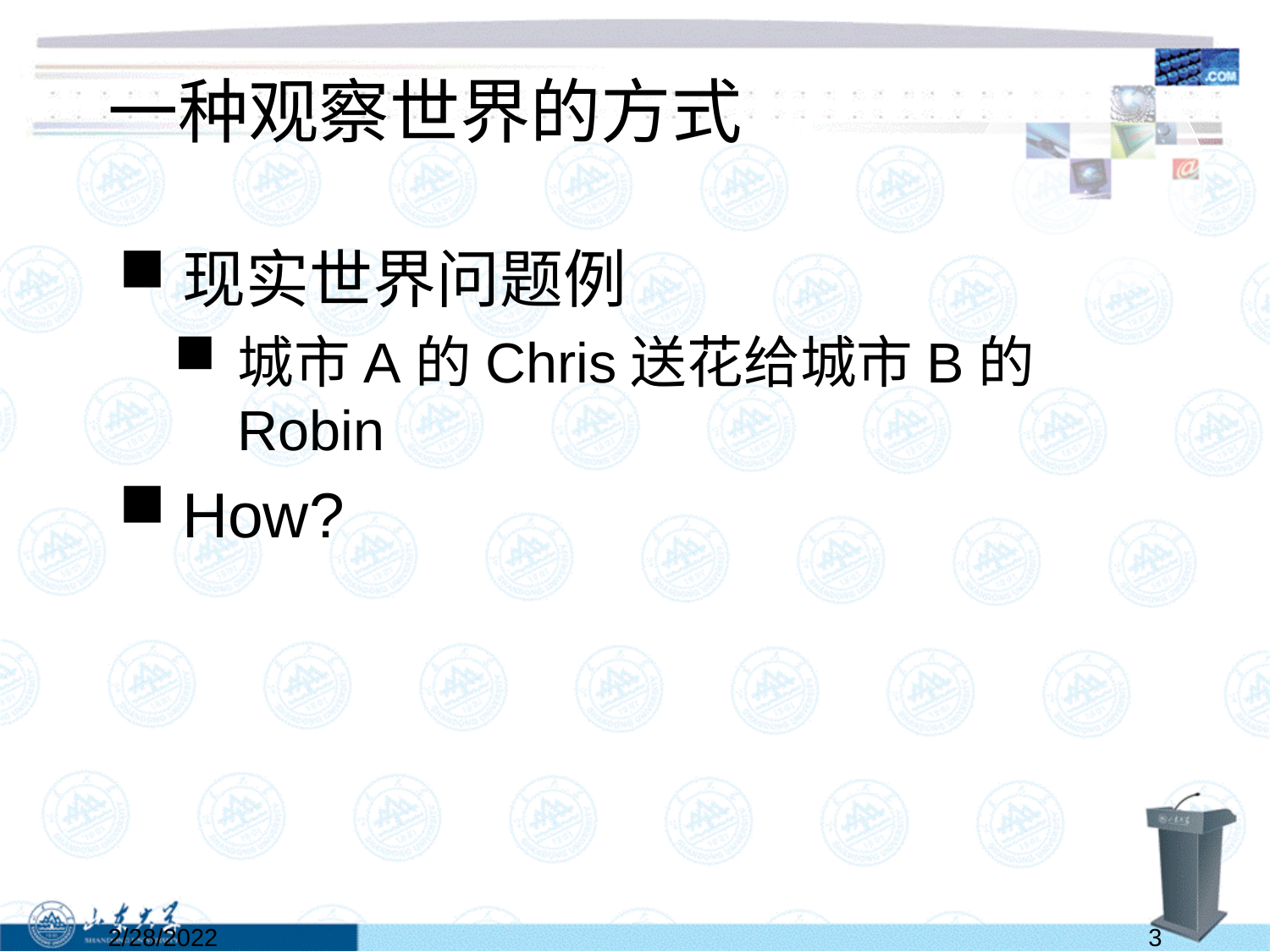

# 一种观察世界的方式
现实世界问题例
城市A的Chris送花给城市B的Robin
How?
2/28/2022
3